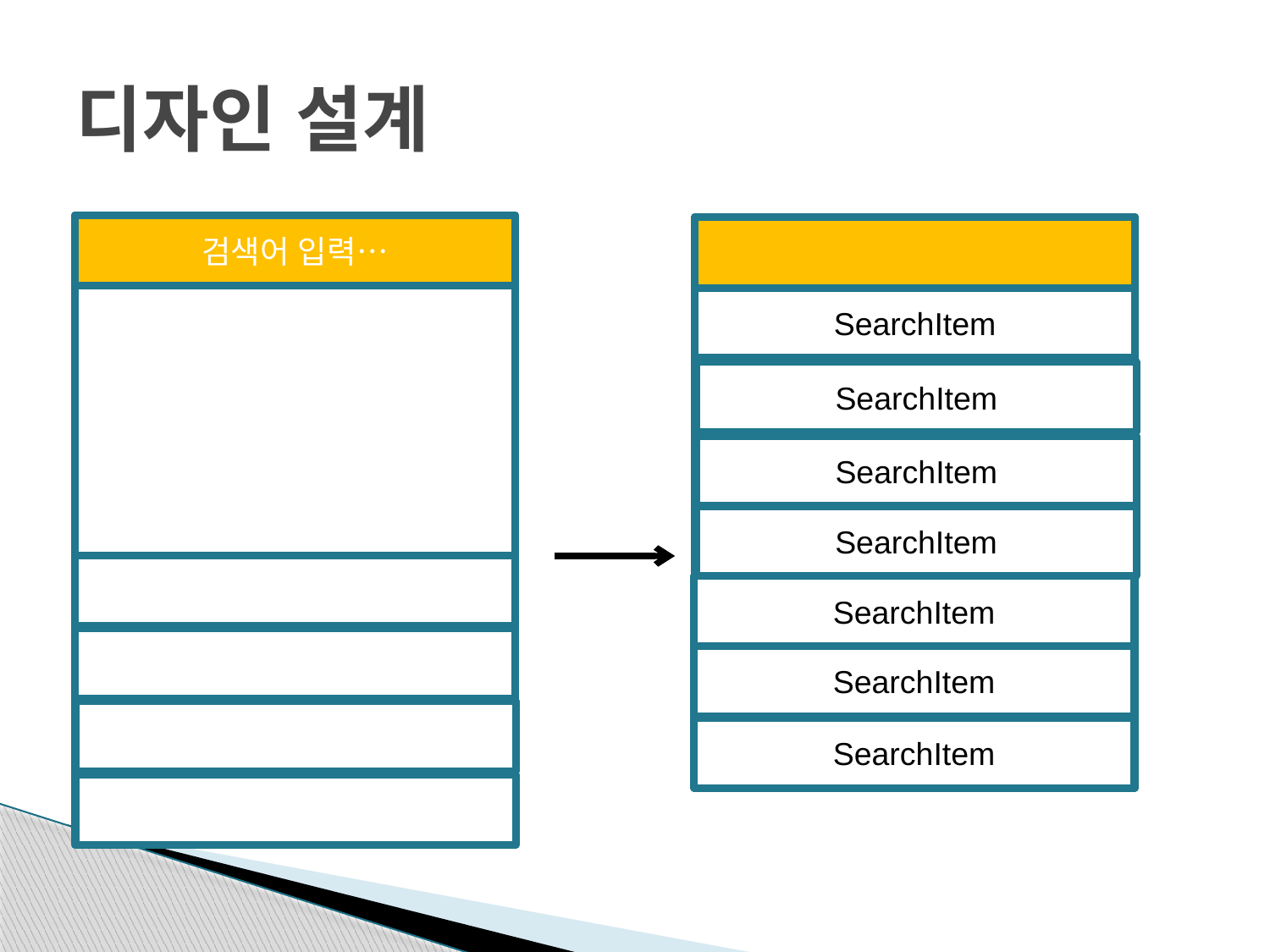

# 디자인 설계

검색어 입력…

SearchItem
SearchItem
SearchItem
SearchItem

SearchItem

SearchItem

SearchItem